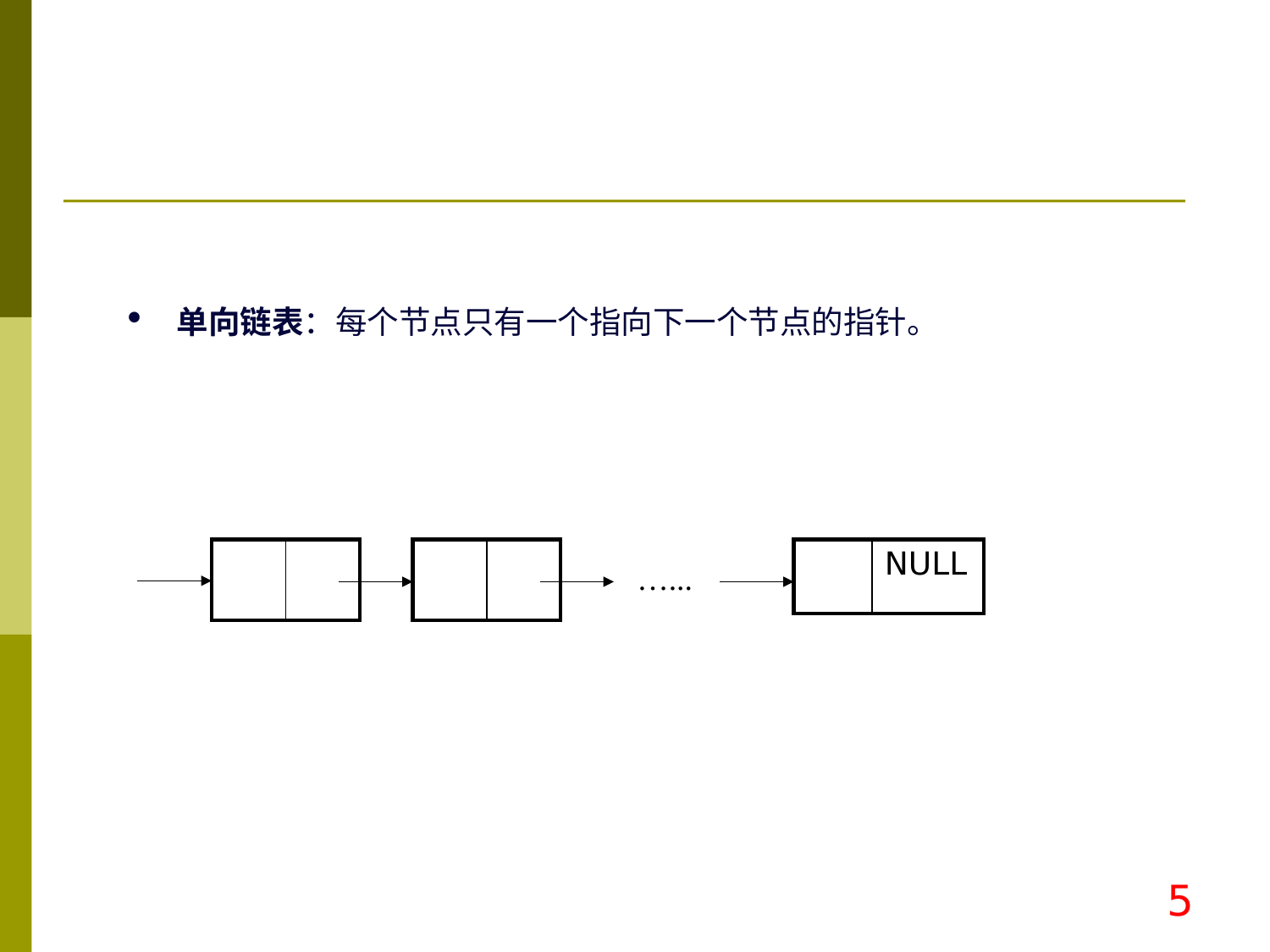

#
单向链表：每个节点只有一个指向下一个节点的指针。

|  |  |
| --- | --- |
|  |  |
| --- | --- |
|  | NULL |
| --- | --- |
…...
5